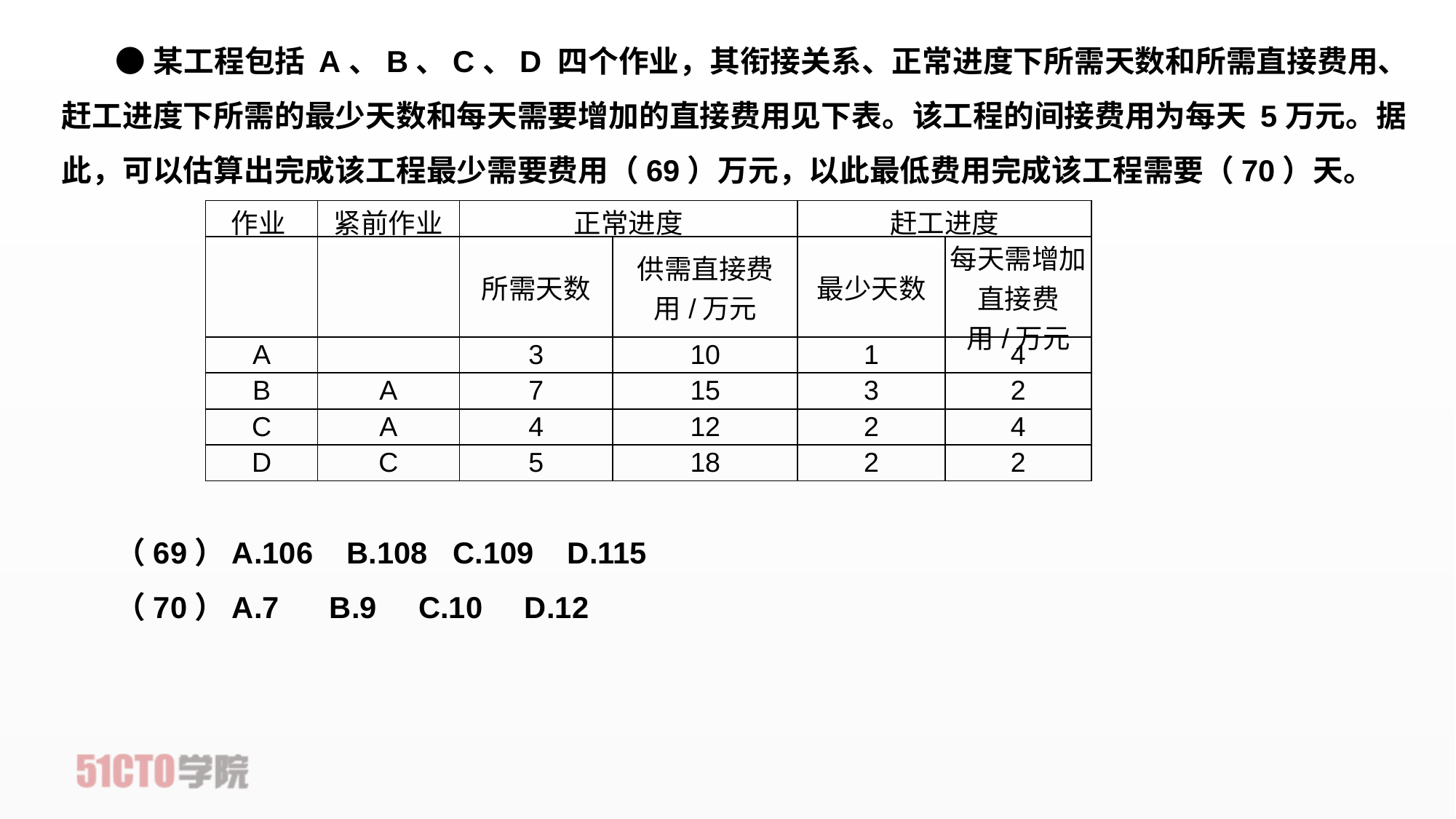

●某工程包括 A、B、C、D 四个作业，其衔接关系、正常进度下所需天数和所需直接费用、赶工进度下所需的最少天数和每天需要增加的直接费用见下表。该工程的间接费用为每天 5万元。据此，可以估算出完成该工程最少需要费用（69）万元，以此最低费用完成该工程需要（70）天。

（69）A.106    B.108   C.109    D.115
（70）A.7      B.9     C.10     D.12

| 作业 | 紧前作业 | 正常进度 |  | 赶工进度 |  |
| --- | --- | --- | --- | --- | --- |
|  |  | 所需天数 | 供需直接费用/万元 | 最少天数 | 每天需增加直接费用/万元 |
| A |  | 3 | 10 | 1 | 4 |
| B | A | 7 | 15 | 3 | 2 |
| C | A | 4 | 12 | 2 | 4 |
| D | C | 5 | 18 | 2 | 2 |